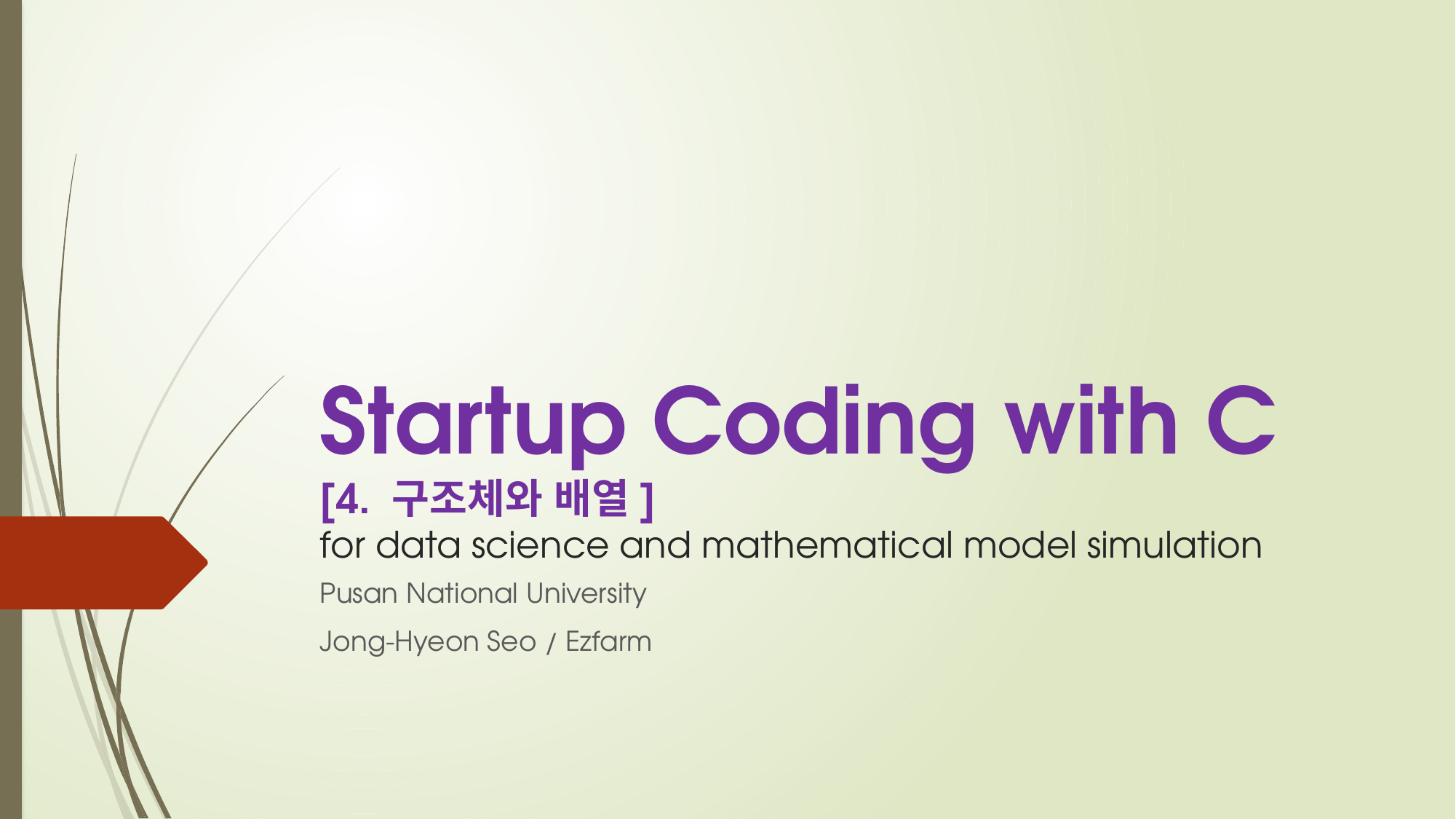

# Startup Coding with C [4. 구조체와 배열] for data science and mathematical model simulation
Pusan National University
Jong-Hyeon Seo / Ezfarm